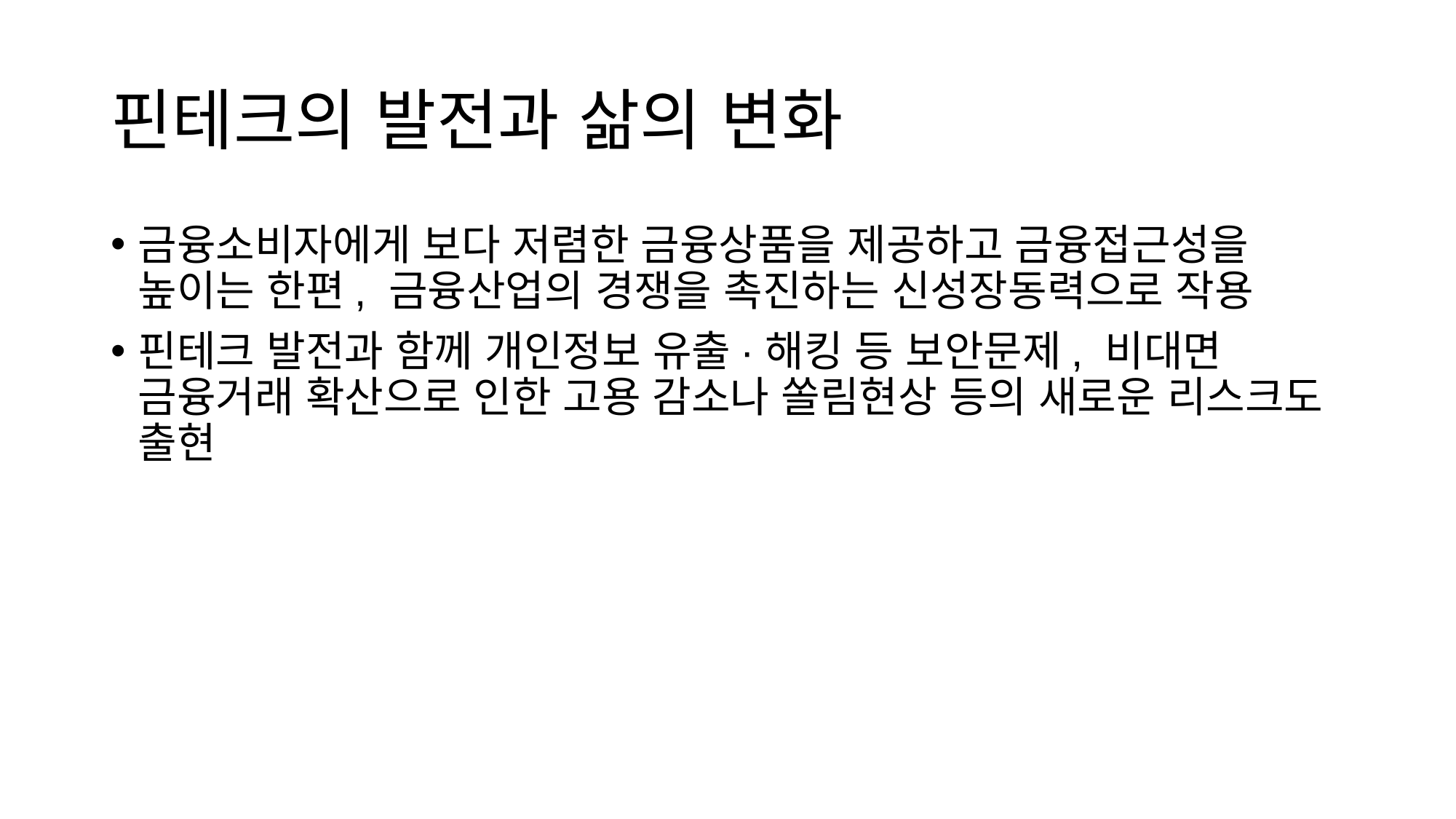

# 핀테크의 발전과 삶의 변화
금융소비자에게 보다 저렴한 금융상품을 제공하고 금융접근성을 높이는 한편, 금융산업의 경쟁을 촉진하는 신성장동력으로 작용
핀테크 발전과 함께 개인정보 유출·해킹 등 보안문제, 비대면 금융거래 확산으로 인한 고용 감소나 쏠림현상 등의 새로운 리스크도 출현